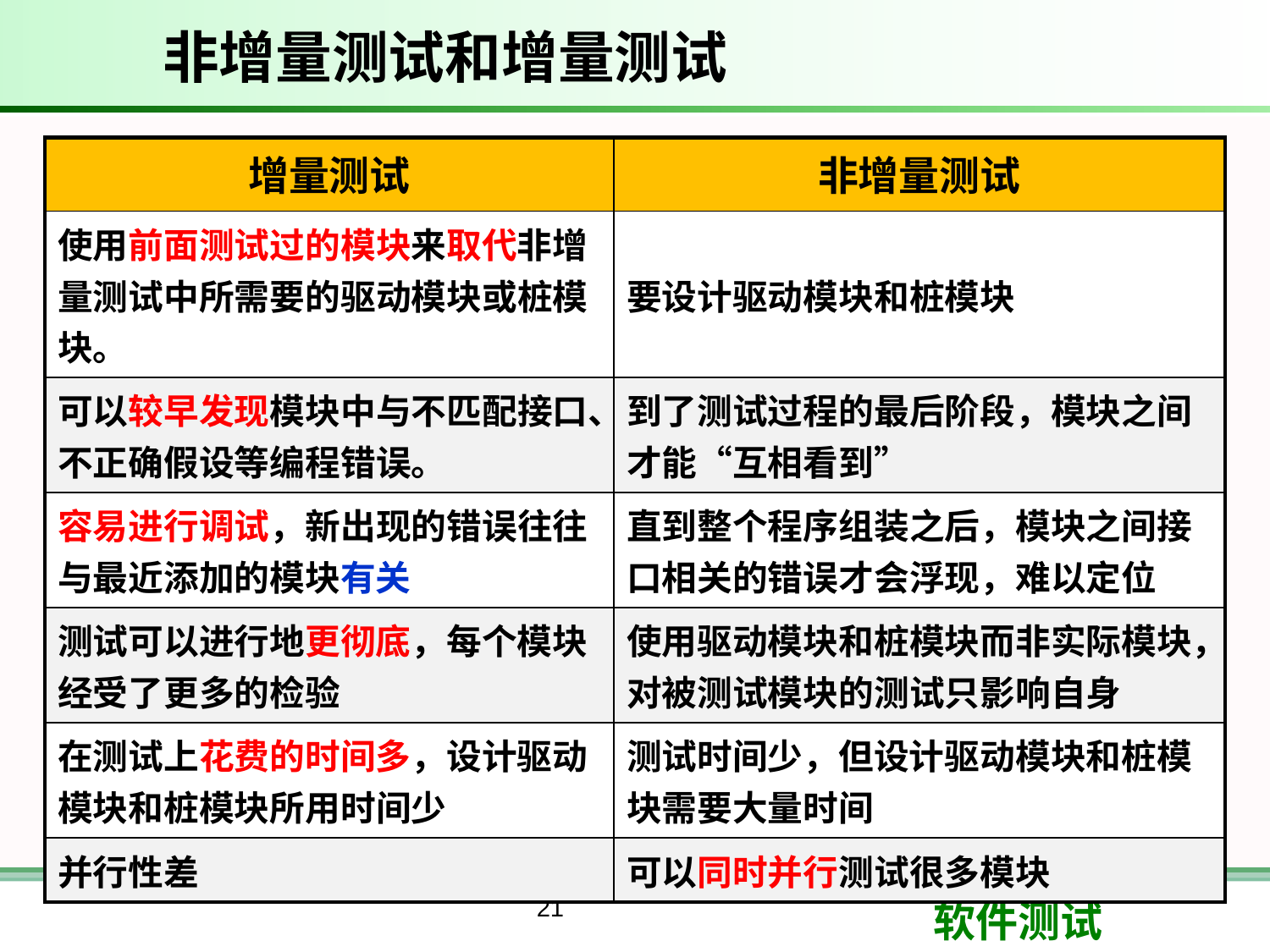

# 非增量测试和增量测试
| 增量测试 | 非增量测试 |
| --- | --- |
| 使用前面测试过的模块来取代非增量测试中所需要的驱动模块或桩模块。 | 要设计驱动模块和桩模块 |
| 可以较早发现模块中与不匹配接口、不正确假设等编程错误。 | 到了测试过程的最后阶段，模块之间才能“互相看到” |
| 容易进行调试，新出现的错误往往与最近添加的模块有关 | 直到整个程序组装之后，模块之间接口相关的错误才会浮现，难以定位 |
| 测试可以进行地更彻底，每个模块经受了更多的检验 | 使用驱动模块和桩模块而非实际模块，对被测试模块的测试只影响自身 |
| 在测试上花费的时间多，设计驱动模块和桩模块所用时间少 | 测试时间少，但设计驱动模块和桩模块需要大量时间 |
| 并行性差 | 可以同时并行测试很多模块 |
21